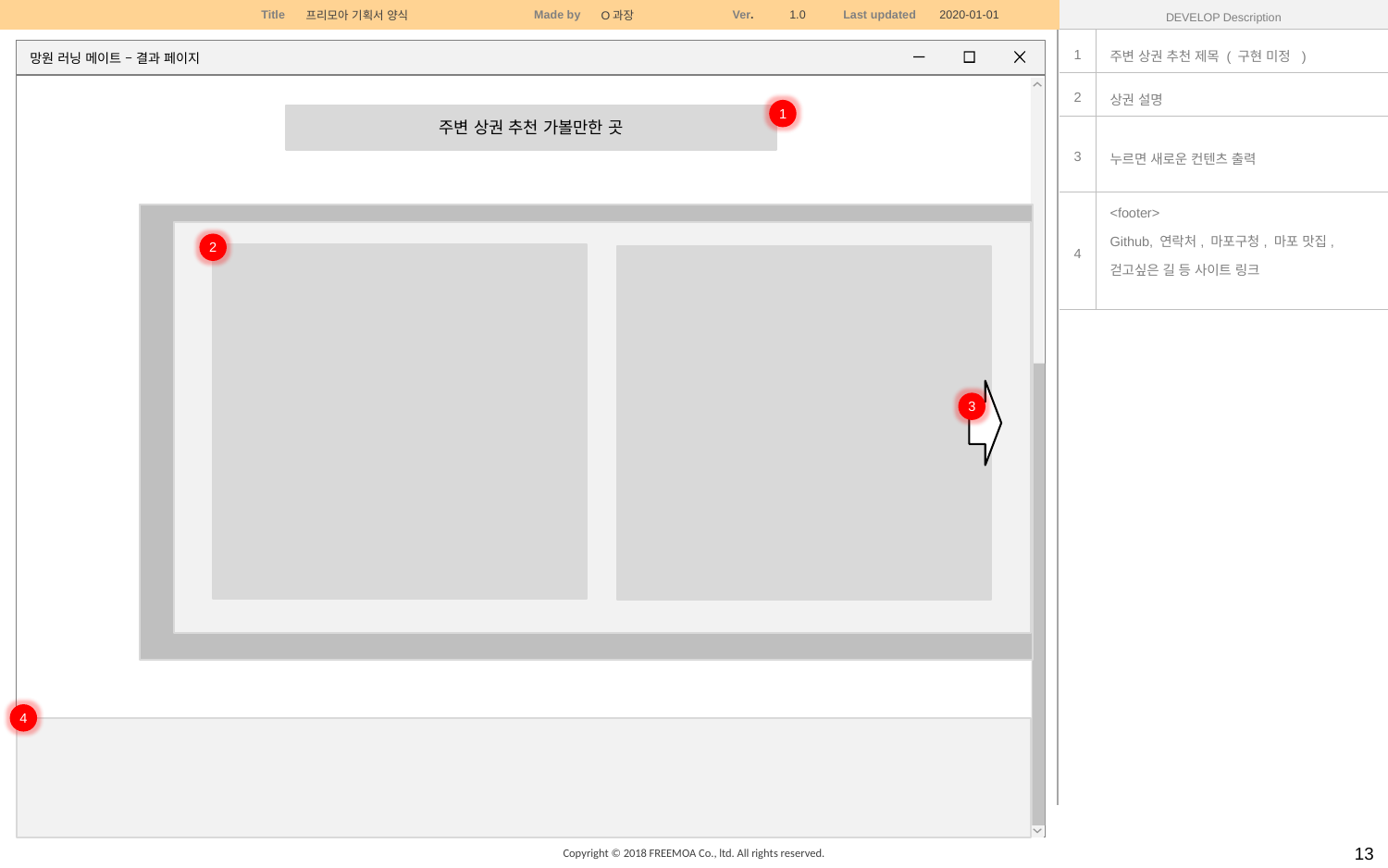

| DEVELOP Description |  |
| --- | --- |
| 1 | 주변 상권 추천 제목 ( 구현 미정 ) |
| 2 | 상권 설명 |
| 3 | 누르면 새로운 컨텐츠 출력 |
| 4 | <footer> Github, 연락처, 마포구청, 마포 맛집, 걷고싶은 길 등 사이트 링크 |
망원 러닝 메이트 – 결과 페이지

1

주변 상권 추천 가볼만한 곳

2

3

4